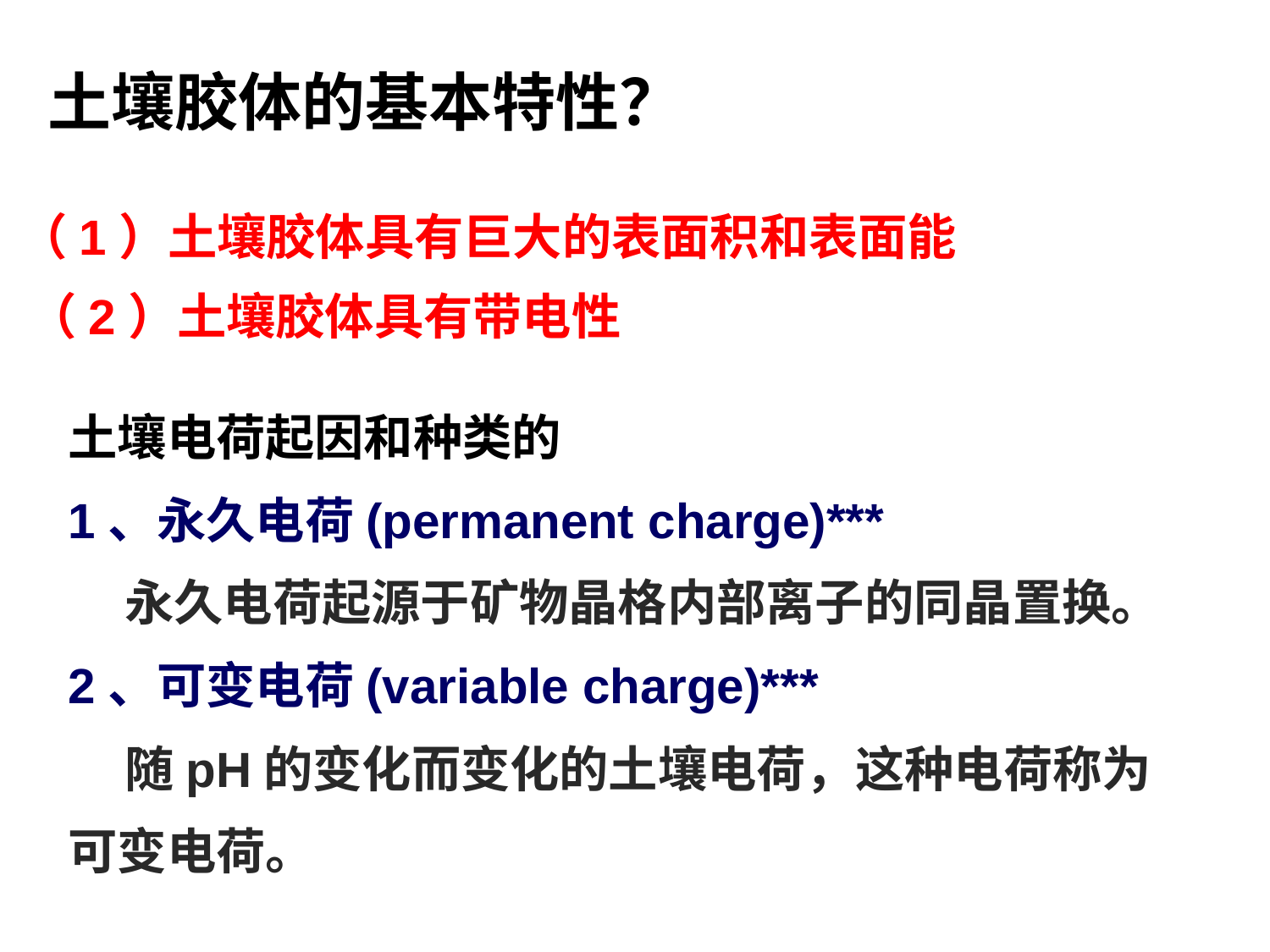

土壤胶体的基本特性？
（1）土壤胶体具有巨大的表面积和表面能
（2）土壤胶体具有带电性
土壤电荷起因和种类的
1、永久电荷(permanent charge)***
    永久电荷起源于矿物晶格内部离子的同晶置换。
2、可变电荷(variable charge)***
    随pH的变化而变化的土壤电荷，这种电荷称为可变电荷。